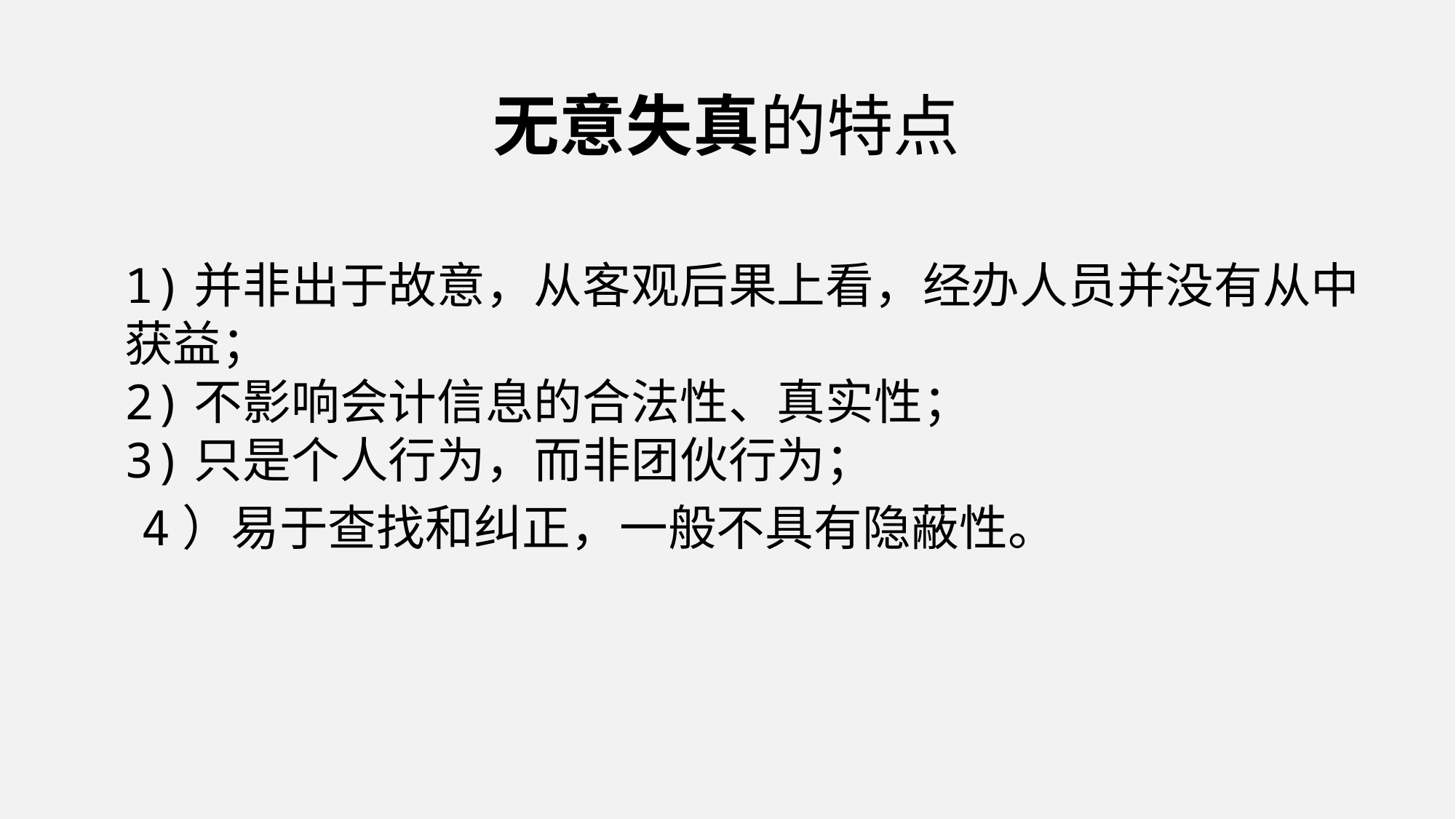

无意失真的特点
1)并非出于故意，从客观后果上看，经办人员并没有从中获益；
2)不影响会计信息的合法性、真实性；
3)只是个人行为，而非团伙行为；
  4）易于查找和纠正，一般不具有隐蔽性。